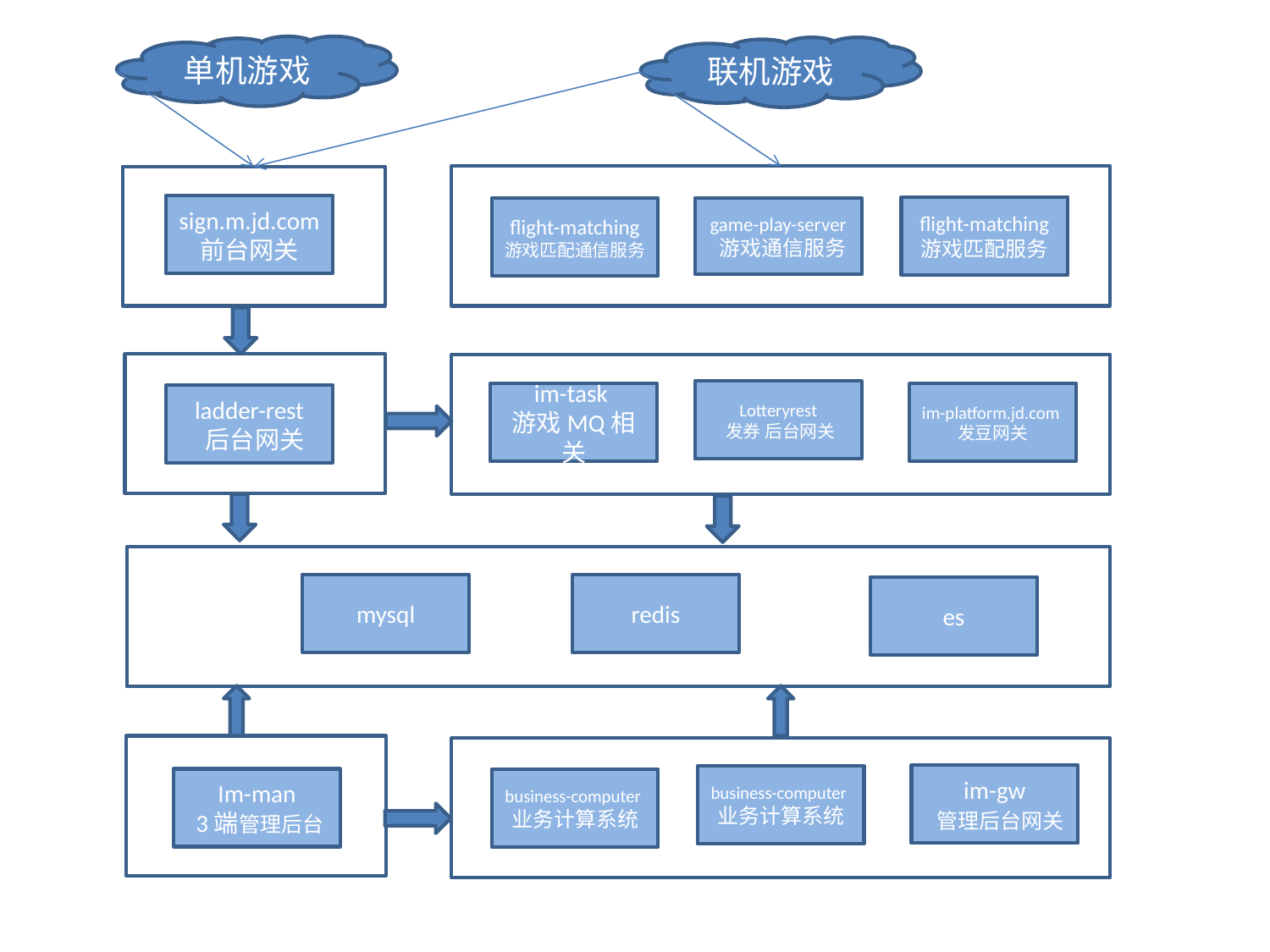

单机游戏
联机游戏

sign.m.jd.com
前台网关
flight-matching 游戏匹配服务
flight-matching
游戏匹配通信服务
game-play-server
 游戏通信服务

Lotteryrest
 发券 后台网关
im-task
游戏MQ相关
im-platform.jd.com发豆网关
ladder-rest
 后台网关

mysql
redis
es

im-gw
 管理后台网关
business-computer
业务计算系统
Im-man
 3端管理后台
business-computer
业务计算系统